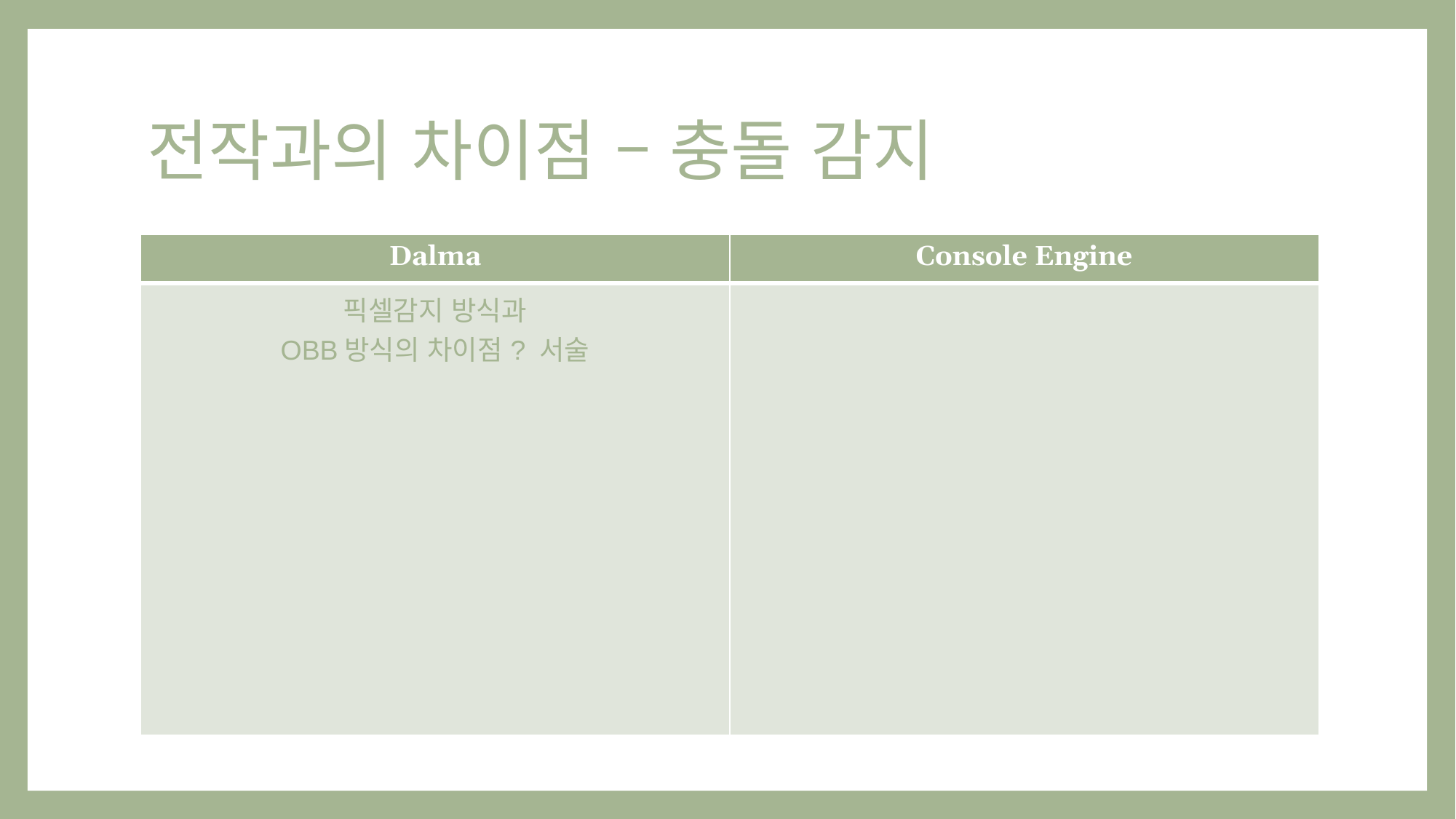

# 전작과의 차이점 – 충돌 감지
| Dalma | Console Engine |
| --- | --- |
| 픽셀감지 방식과 OBB방식의 차이점? 서술 |  |